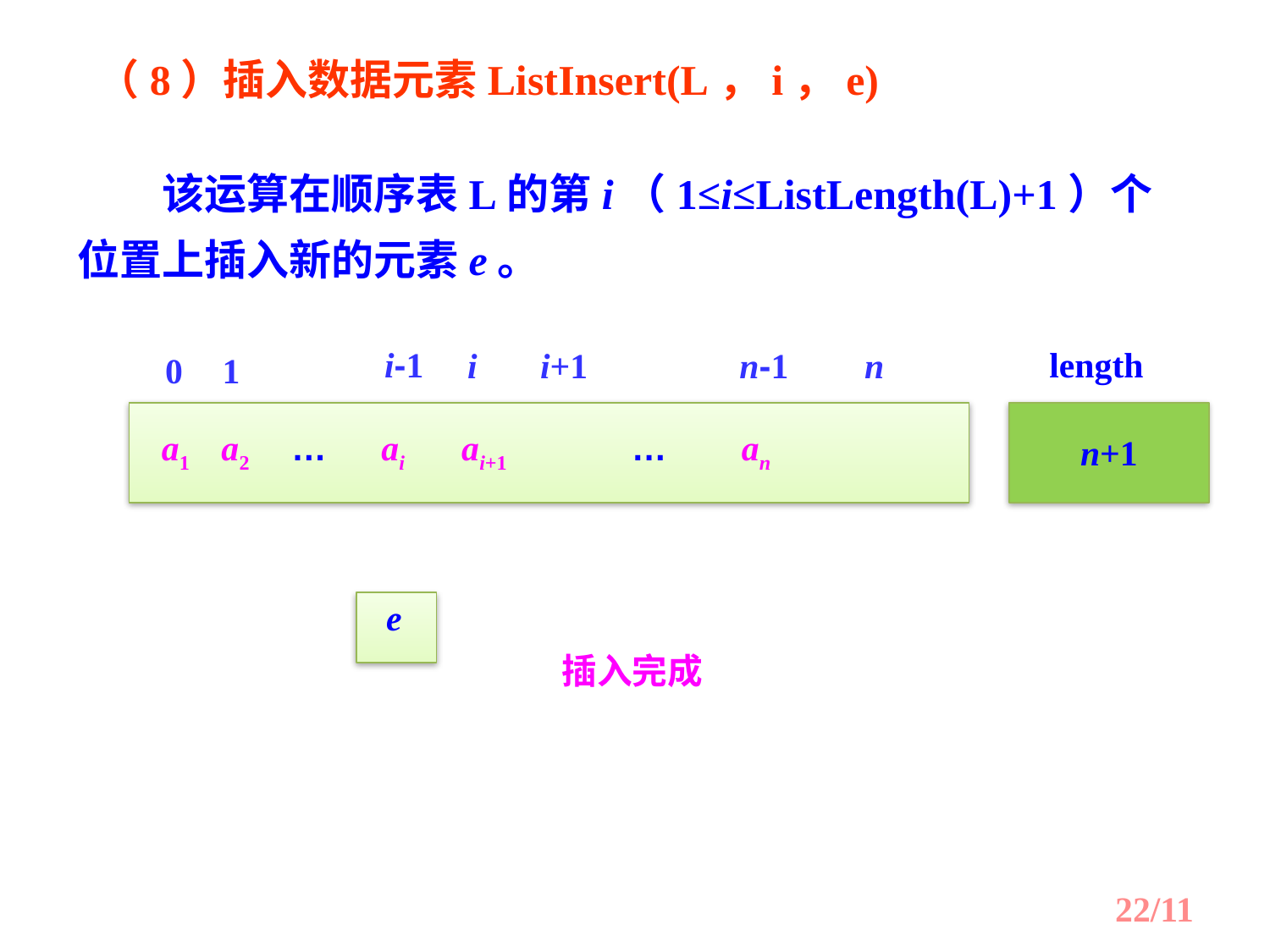

（8）插入数据元素ListInsert(L，i，e)
　　该运算在顺序表L的第i（1≤i≤ListLength(L)+1）个位置上插入新的元素e。
i
i+1
n-1
n
0
1
i-1
length

a1
a2
…
ai
ai+1
…
an
n
n+1
e

插入完成
22